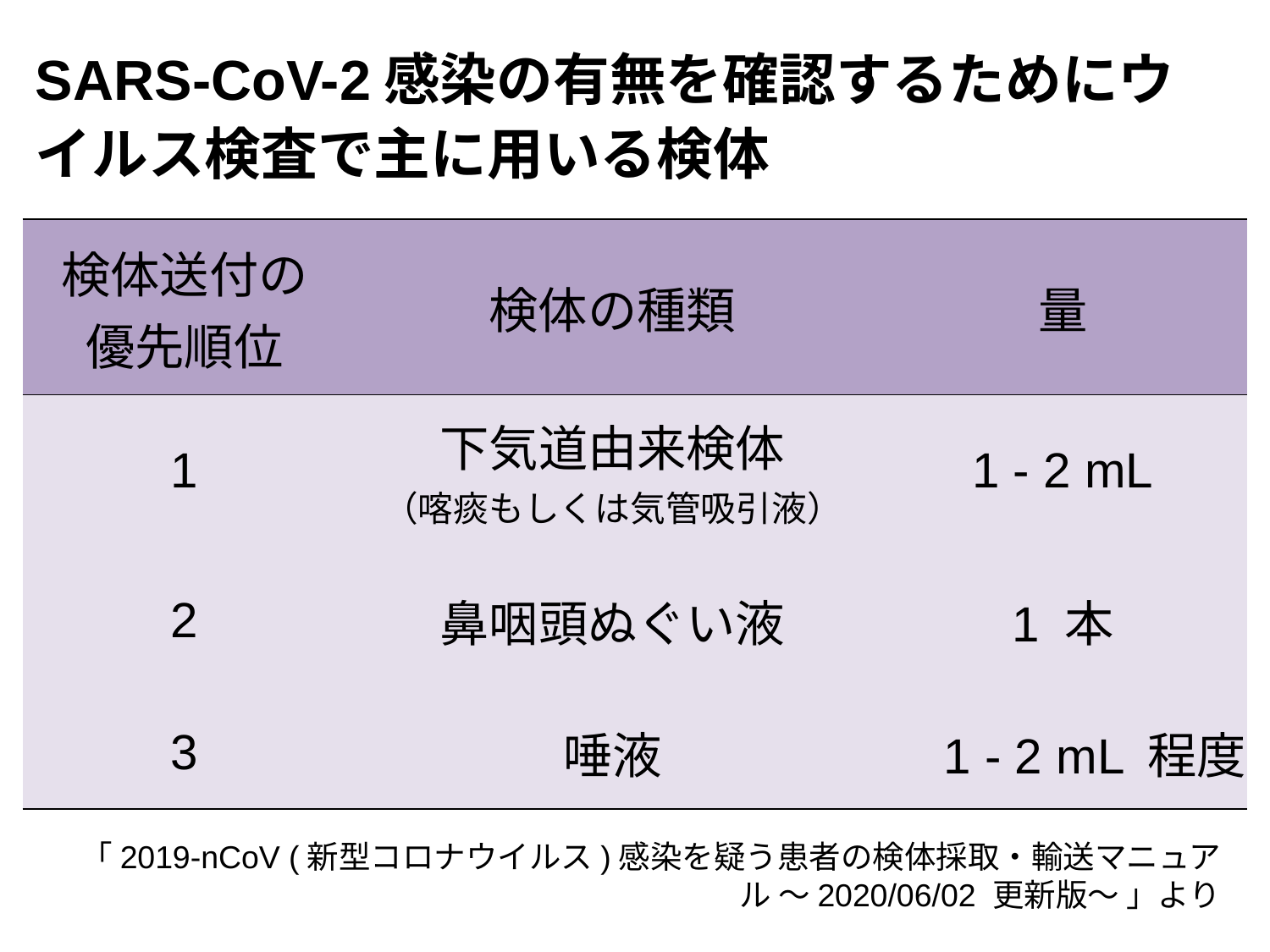

# SARS-CoV-2感染の有無を確認するためにウイルス検査で主に用いる検体
| 検体送付の 優先順位 | 検体の種類 | 量 |
| --- | --- | --- |
| 1 | 下気道由来検体 （喀痰もしくは気管吸引液） | 1 - 2 mL |
| 2 | 鼻咽頭ぬぐい液 | 1 本 |
| 3 | 唾液 | 1 - 2 mL 程度 |
「2019-nCoV (新型コロナウイルス)感染を疑う患者の検体採取・輸送マニュアル 〜2020/06/02 更新版〜 」より